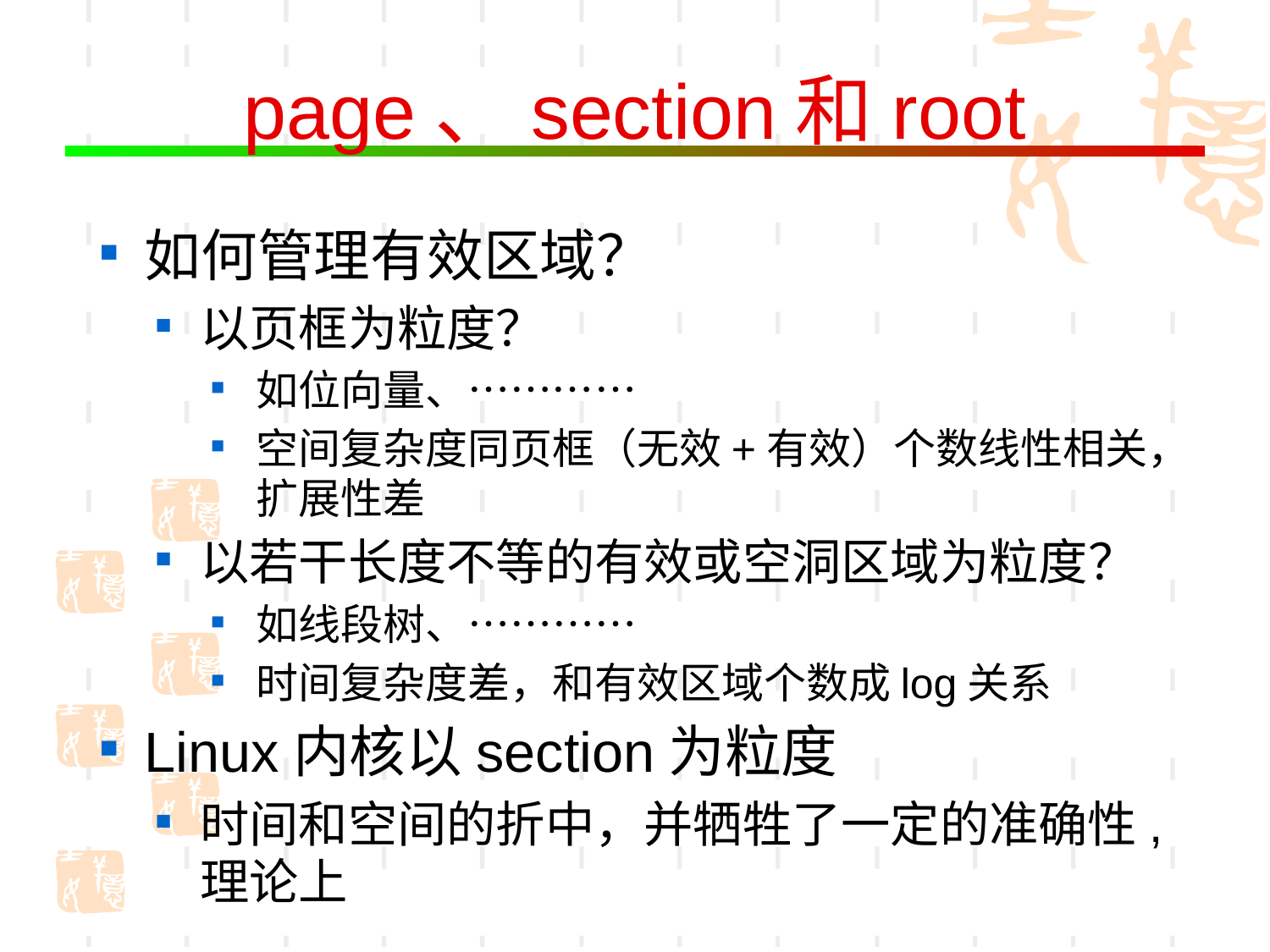

# page、section和root
如何管理有效区域？
以页框为粒度？
如位向量、…………
空间复杂度同页框（无效+有效）个数线性相关，扩展性差
以若干长度不等的有效或空洞区域为粒度？
如线段树、…………
时间复杂度差，和有效区域个数成log关系
Linux内核以section为粒度
时间和空间的折中，并牺牲了一定的准确性,理论上